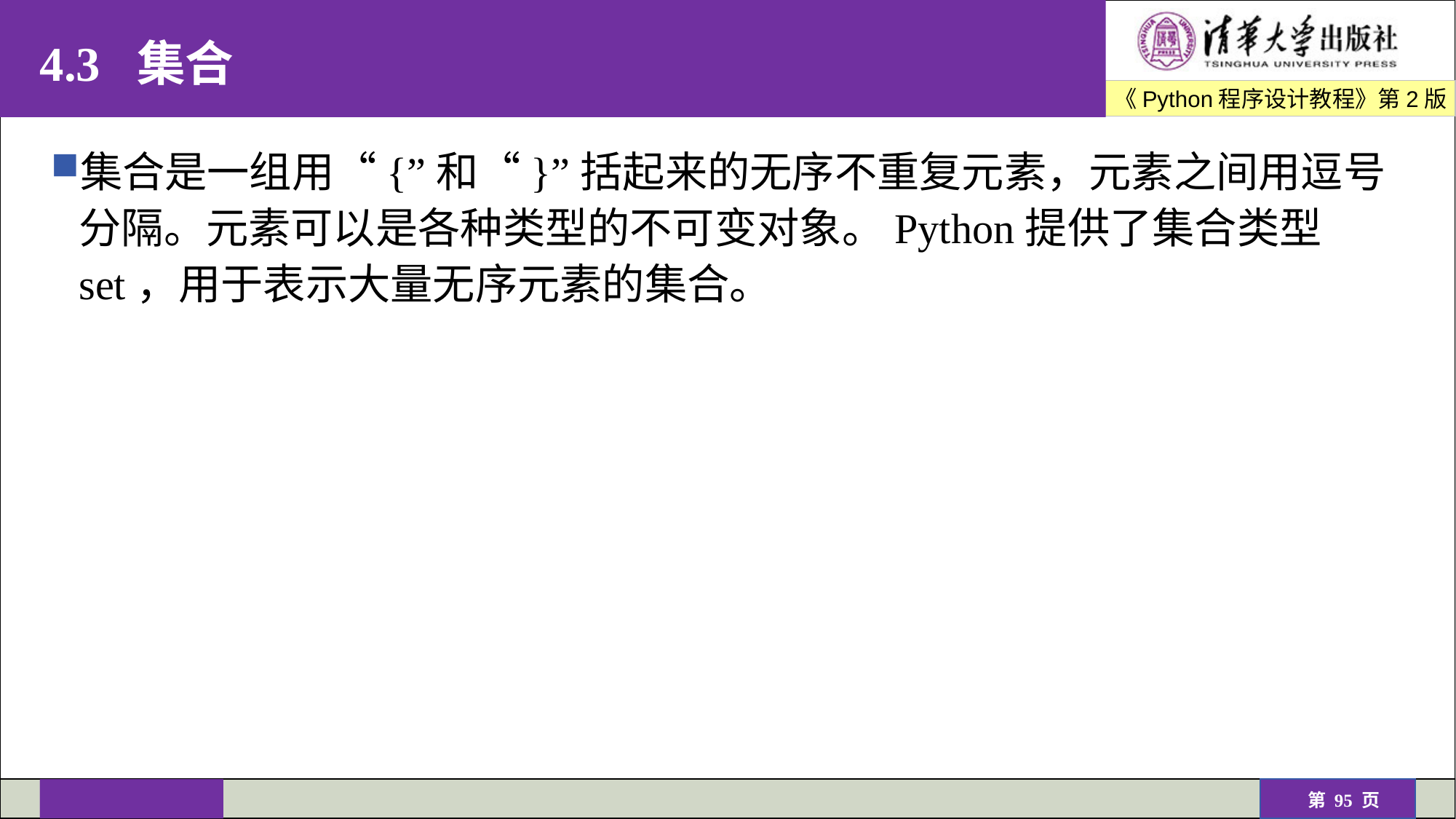

# 4.3  集合
集合是一组用“{”和“}”括起来的无序不重复元素，元素之间用逗号分隔。元素可以是各种类型的不可变对象。Python提供了集合类型set，用于表示大量无序元素的集合。